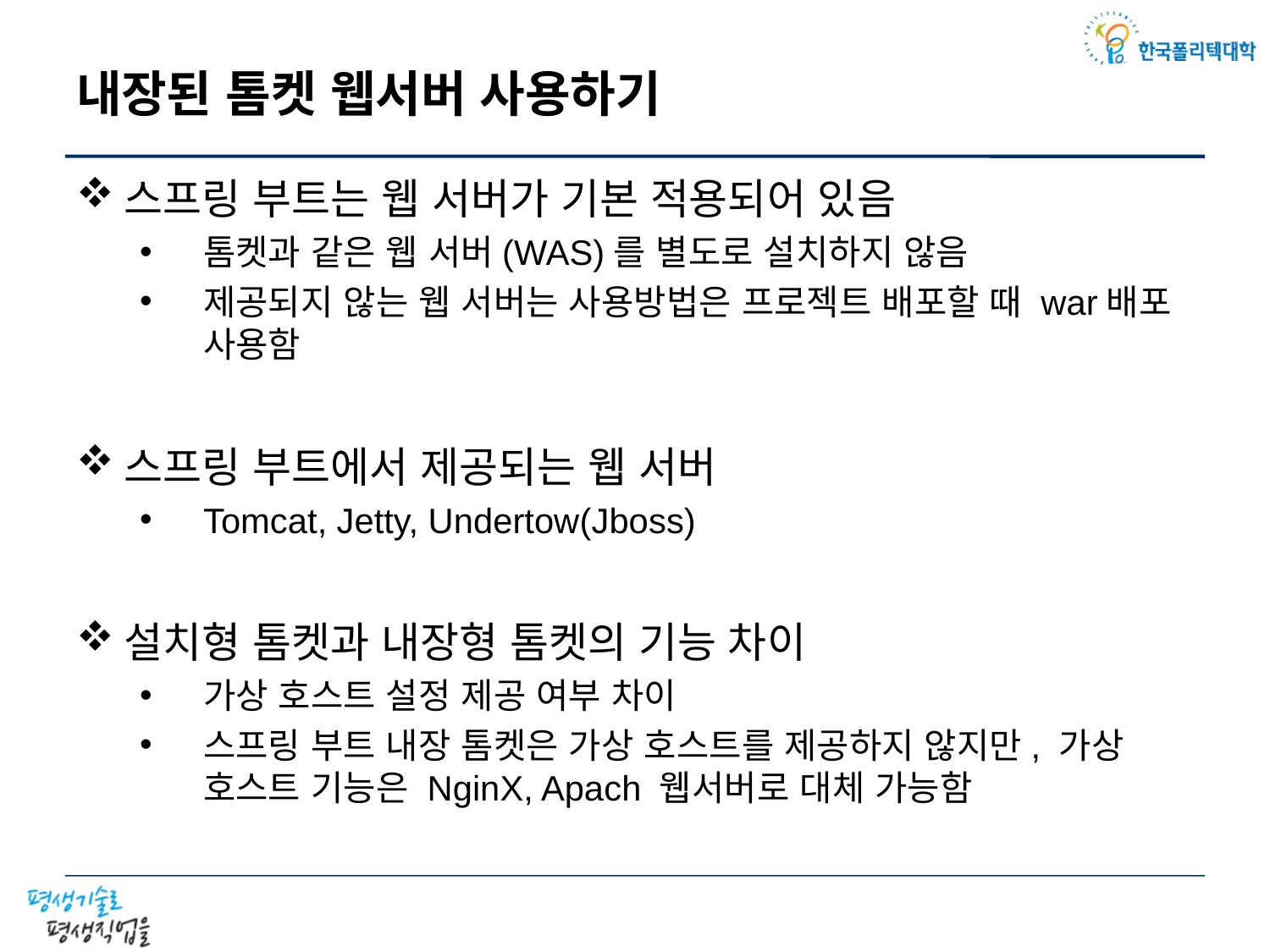

# 내장된 톰켓 웹서버 사용하기
스프링 부트는 웹 서버가 기본 적용되어 있음
톰켓과 같은 웹 서버(WAS)를 별도로 설치하지 않음
제공되지 않는 웹 서버는 사용방법은 프로젝트 배포할 때 war배포 사용함

스프링 부트에서 제공되는 웹 서버
Tomcat, Jetty, Undertow(Jboss)

설치형 톰켓과 내장형 톰켓의 기능 차이
가상 호스트 설정 제공 여부 차이
스프링 부트 내장 톰켓은 가상 호스트를 제공하지 않지만, 가상 호스트 기능은 NginX, Apach 웹서버로 대체 가능함